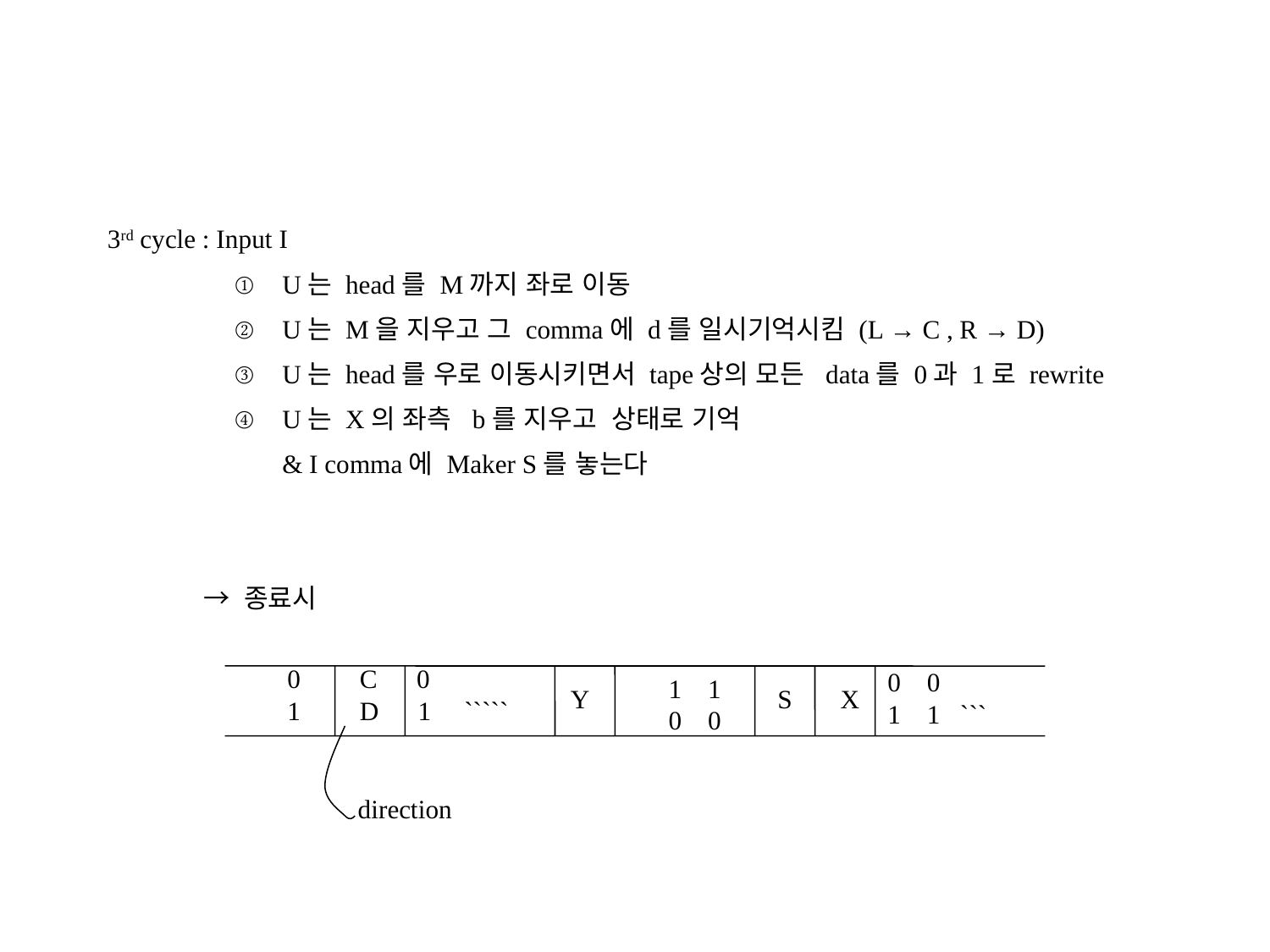

3rd cycle : Input I
U는 head를 M까지 좌로 이동
U는 M을 지우고 그 comma에 d를 일시기억시킴 (L → C , R → D)
U는 head를 우로 이동시키면서 tape상의 모든  data를 0과 1로 rewrite
U는 X의 좌측  b를 지우고  상태로 기억
	& I comma에 Maker S를 놓는다

             → 종료시
0         C      0
1         D      1     `````
0    0
1    1   ```

1    1
0    0

Y
S
X

direction